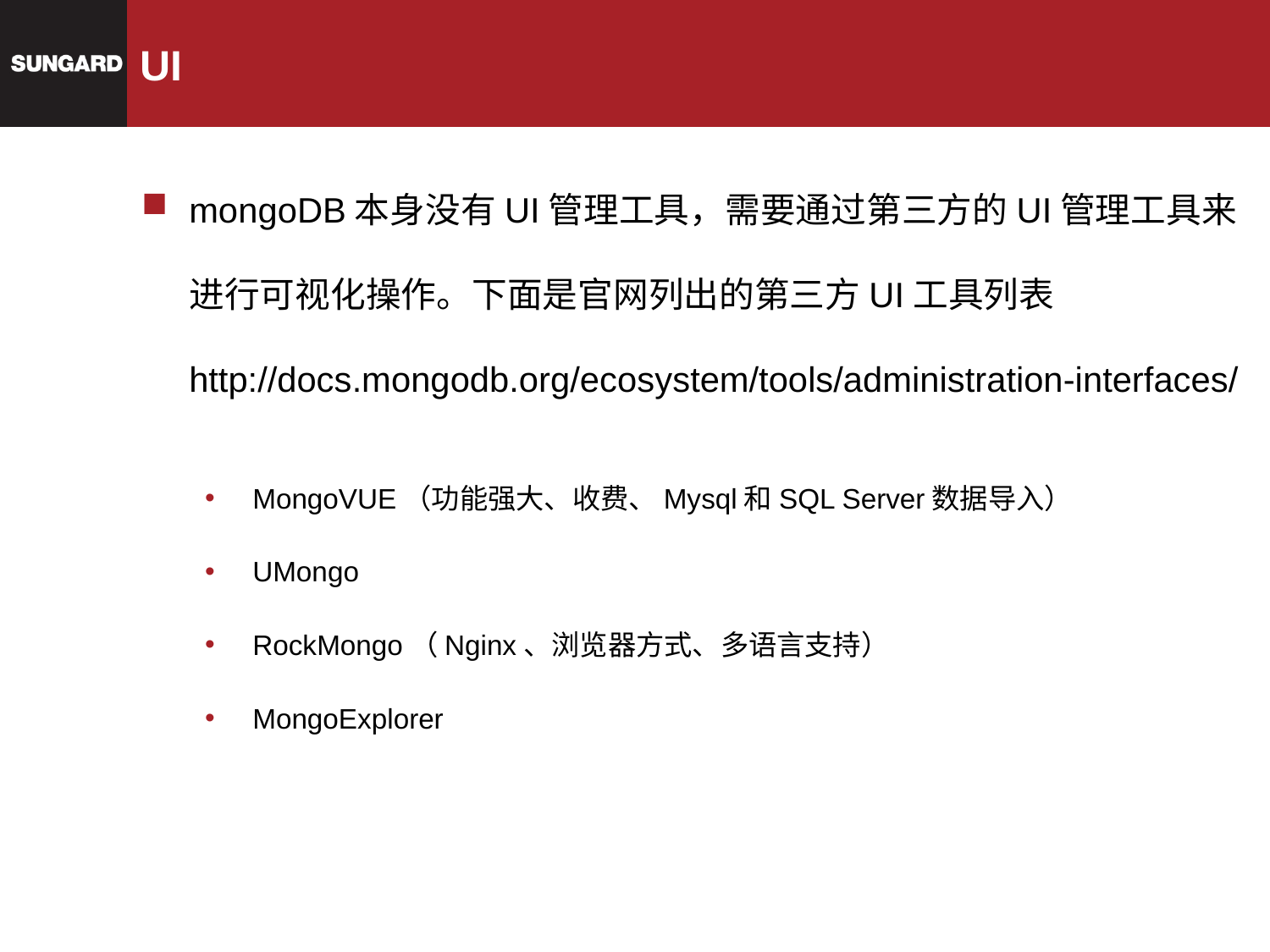

# UI
mongoDB本身没有UI管理工具，需要通过第三方的UI管理工具来进行可视化操作。下面是官网列出的第三方UI工具列表
http://docs.mongodb.org/ecosystem/tools/administration-interfaces/
MongoVUE（功能强大、收费、Mysql和SQL Server数据导入）
UMongo
RockMongo（Nginx、浏览器方式、多语言支持）
MongoExplorer